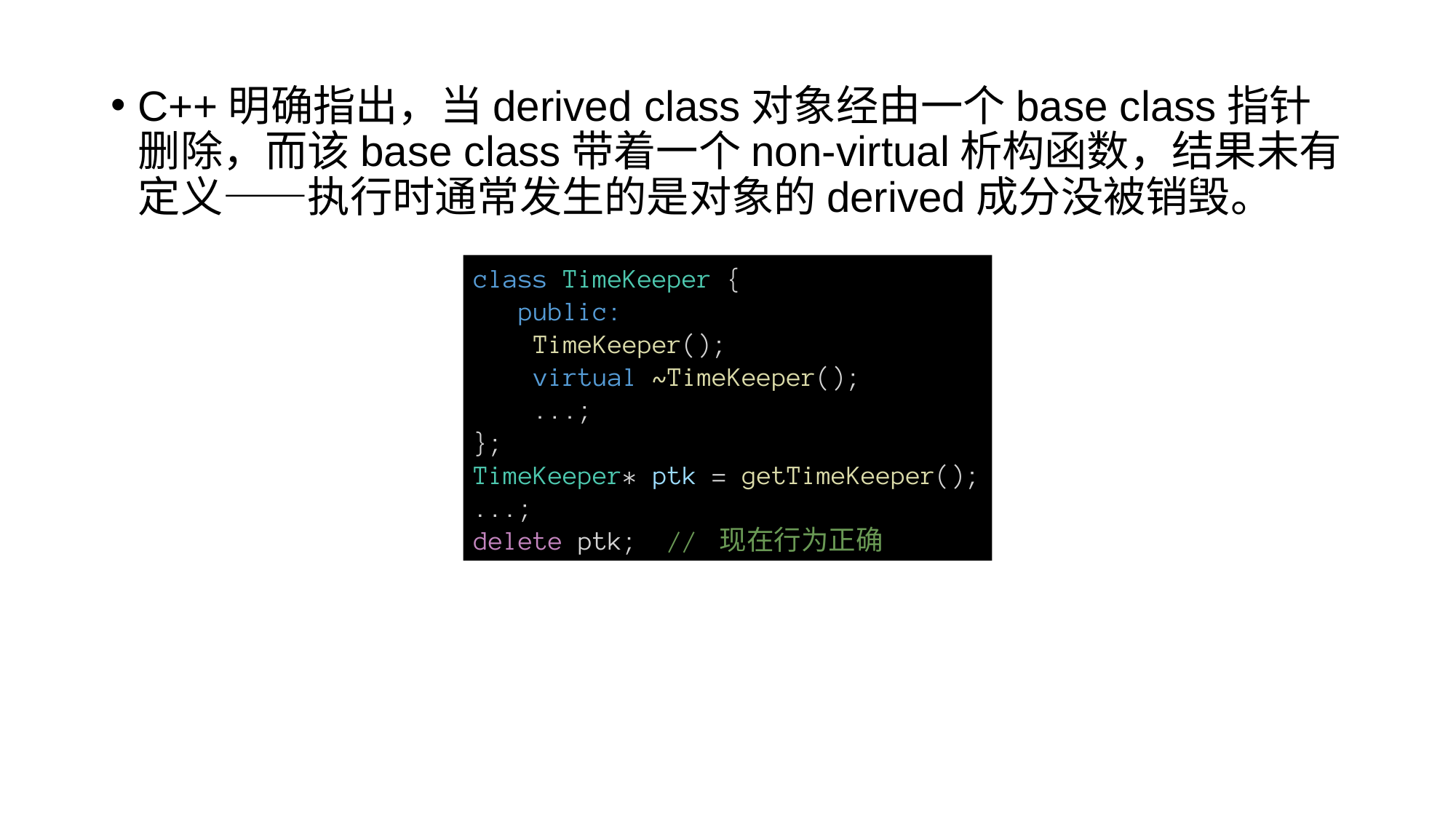

C++明确指出，当derived class对象经由一个base class指针删除，而该base class带着一个non-virtual析构函数，结果未有定义——执行时通常发生的是对象的derived成分没被销毁。

class TimeKeeper {
   public:
    TimeKeeper();
    virtual ~TimeKeeper();
    ...;
};
TimeKeeper* ptk = getTimeKeeper();
...;
delete ptk;  // 现在行为正确